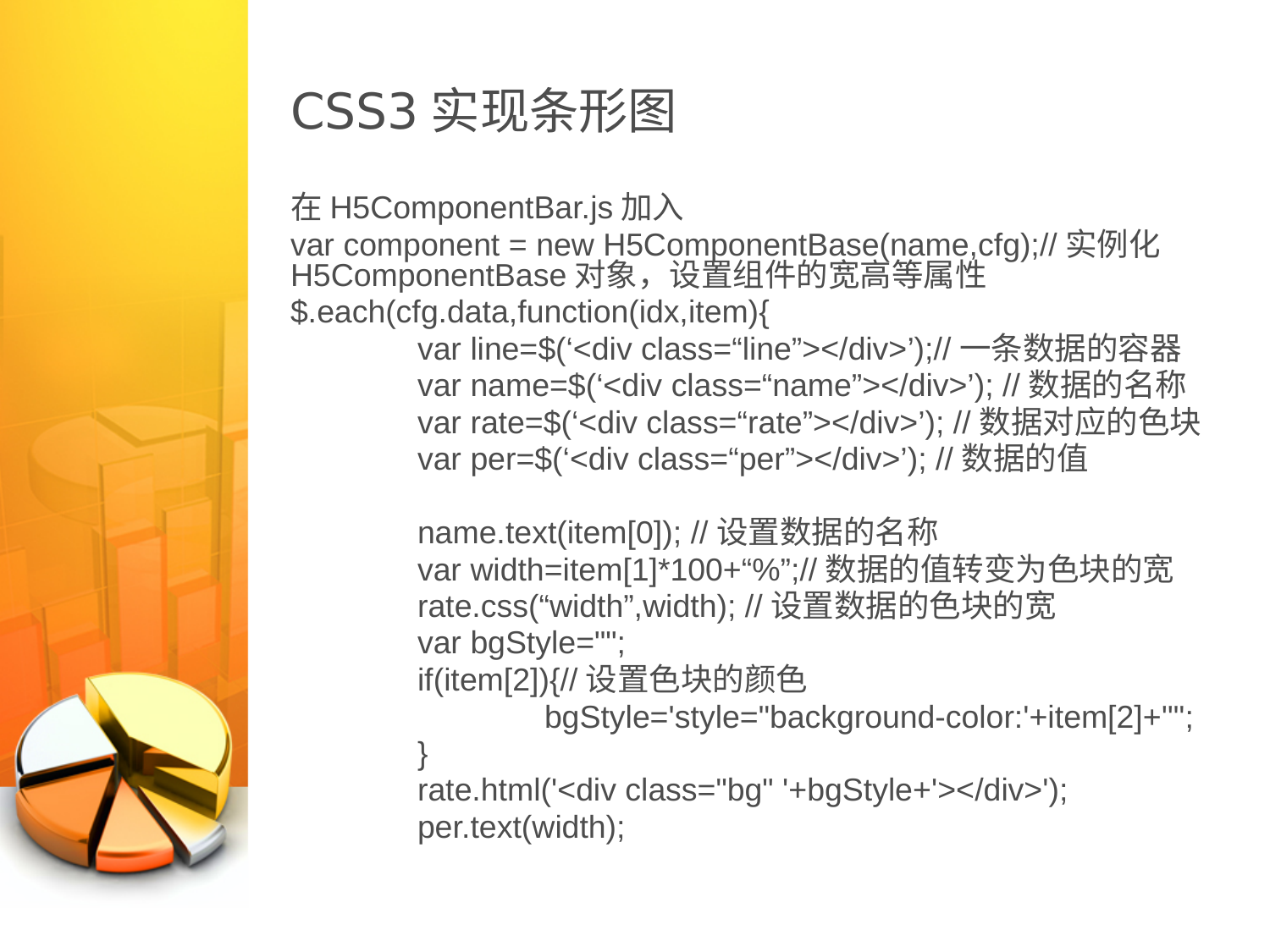

# CSS3实现条形图
在H5ComponentBar.js加入
var component = new H5ComponentBase(name,cfg);//实例化H5ComponentBase对象，设置组件的宽高等属性
$.each(cfg.data,function(idx,item){
	var line=$(‘<div class=“line”></div>’);//一条数据的容器
	var name=$(‘<div class=“name”></div>’); //数据的名称
	var rate=$(‘<div class=“rate”></div>’); //数据对应的色块
	var per=$(‘<div class=“per”></div>’); //数据的值

	name.text(item[0]); //设置数据的名称
	var width=item[1]*100+“%”;//数据的值转变为色块的宽
	rate.css(“width”,width); //设置数据的色块的宽
	var bgStyle="";
	if(item[2]){//设置色块的颜色
		bgStyle='style="background-color:'+item[2]+'"';
	}
	rate.html('<div class="bg" '+bgStyle+'></div>');
	per.text(width);

PPT模板下载：www.1ppt.com/moban/     行业PPT模板：www.1ppt.com/hangye/
节日PPT模板：www.1ppt.com/jieri/           PPT素材下载：www.1ppt.com/sucai/
PPT背景图片：www.1ppt.com/beijing/      PPT图表下载：www.1ppt.com/tubiao/
优秀PPT下载：www.1ppt.com/xiazai/        PPT教程： www.1ppt.com/powerpoint/
Word教程： www.1ppt.com/word/              Excel教程：www.1ppt.com/excel/
资料下载：www.1ppt.com/ziliao/                PPT课件下载：www.1ppt.com/kejian/
范文下载：www.1ppt.com/fanwen/             试卷下载：www.1ppt.com/shiti/
教案下载：www.1ppt.com/jiaoan/        PPT论坛：www.1ppt.cn